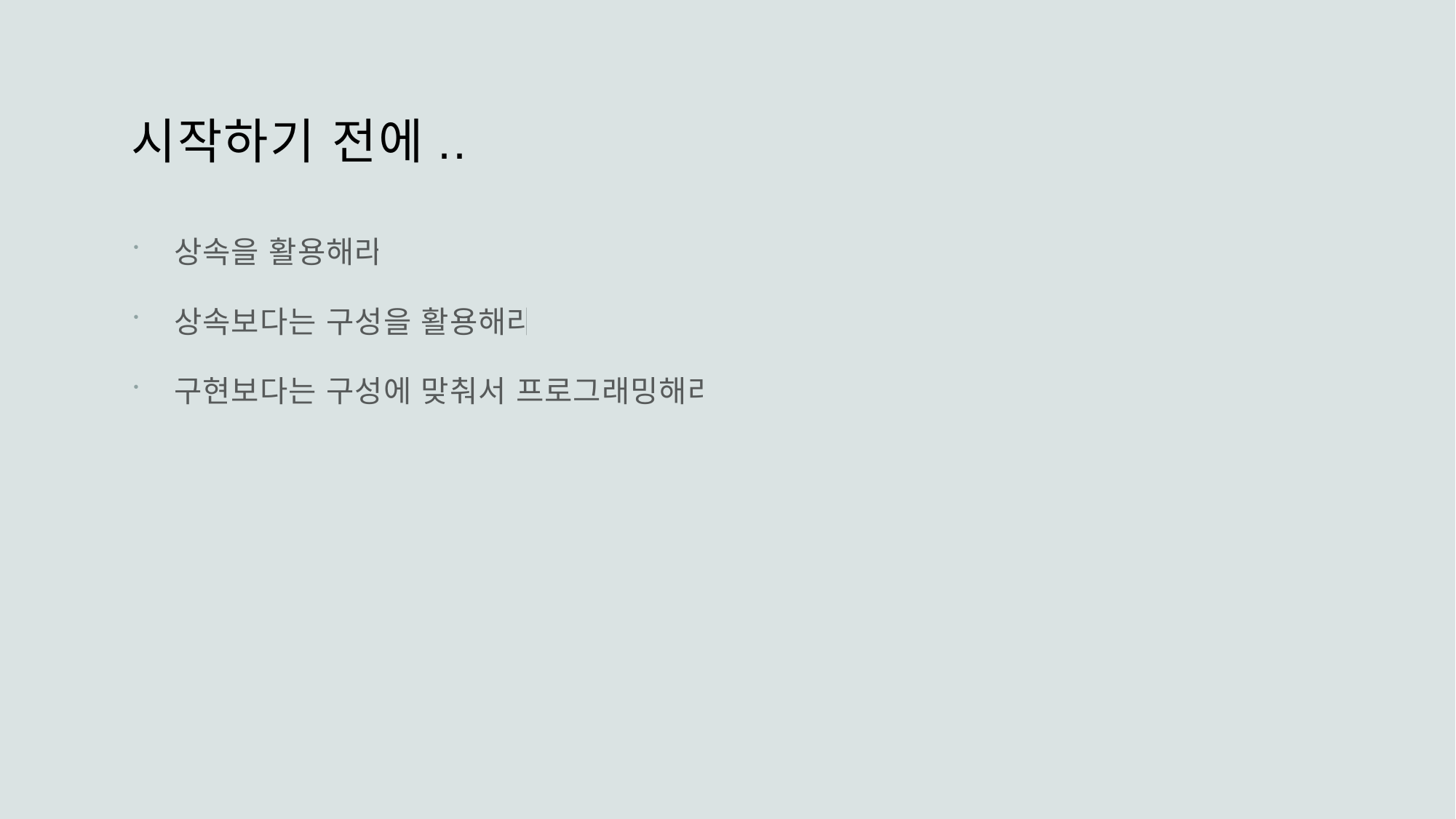

# 시작하기 전에..
상속을 활용해라
상속보다는 구성을 활용해라
구현보다는 구성에 맞춰서 프로그래밍해라